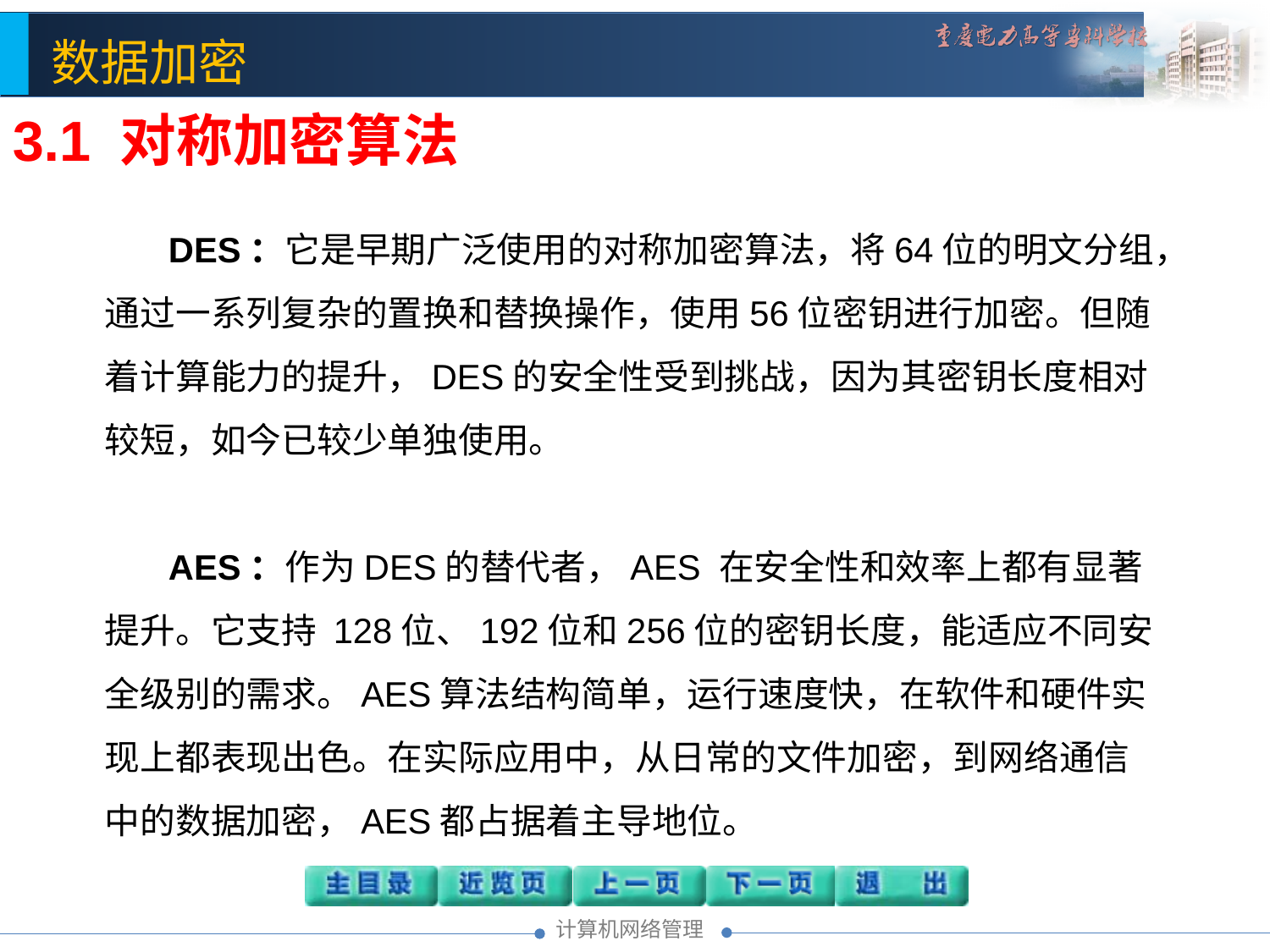

3.1 对称加密算法
DES：它是早期广泛使用的对称加密算法，将64位的明文分组，通过一系列复杂的置换和替换操作，使用56位密钥进行加密。但随着计算能力的提升，DES的安全性受到挑战，因为其密钥长度相对较短，如今已较少单独使用。
AES：作为DES的替代者，AES 在安全性和效率上都有显著提升。它支持 128位、192位和256位的密钥长度，能适应不同安全级别的需求。AES算法结构简单，运行速度快，在软件和硬件实现上都表现出色。在实际应用中，从日常的文件加密，到网络通信中的数据加密，AES都占据着主导地位。